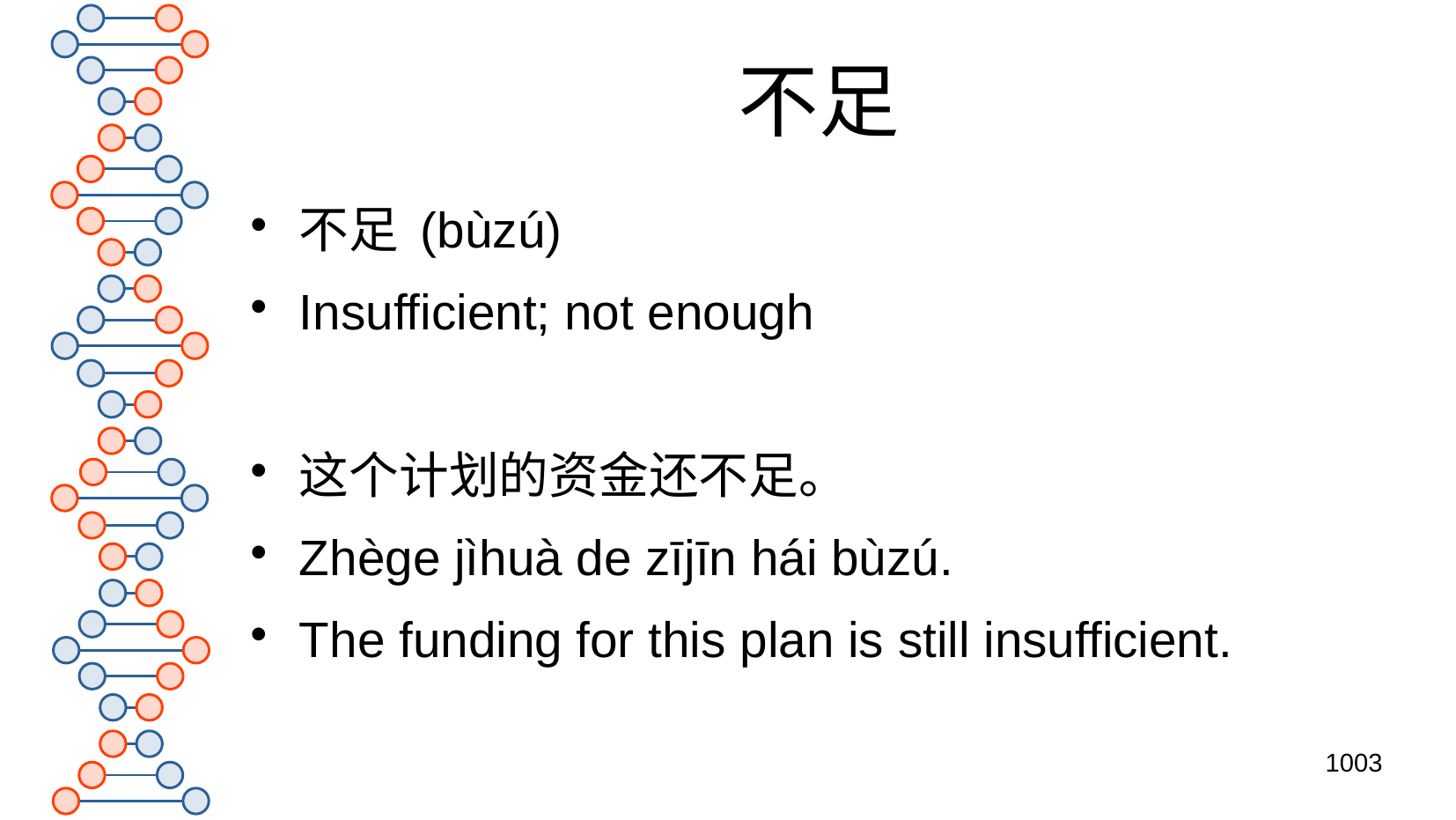

# 不足
不足 (bùzú)
Insufficient; not enough

这个计划的资金还不足。
Zhège jìhuà de zījīn hái bùzú.
The funding for this plan is still insufficient.

1003